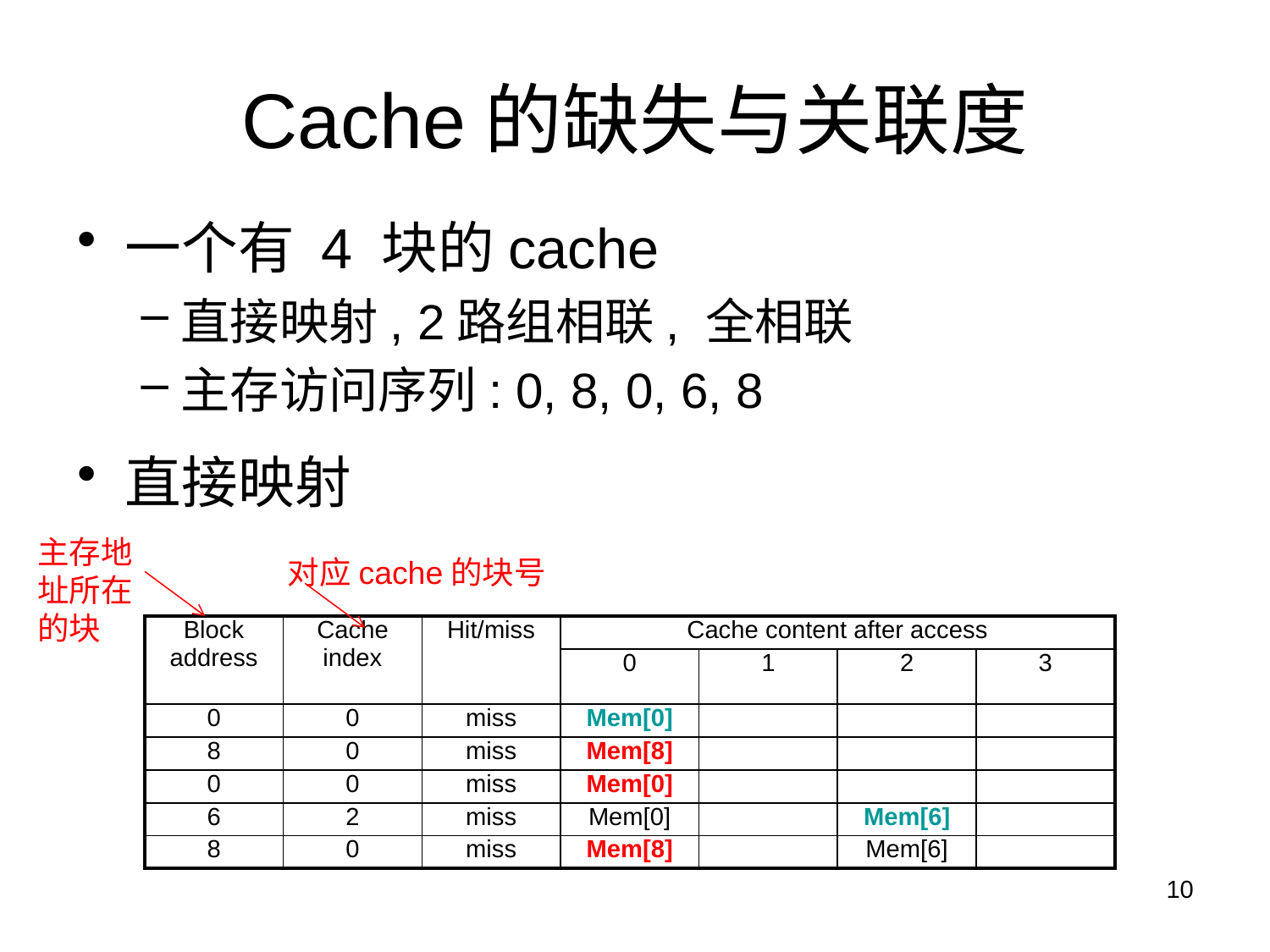

# Cache的缺失与关联度
一个有 4 块的cache
直接映射, 2路组相联, 全相联
主存访问序列: 0, 8, 0, 6, 8
直接映射
主存地址所在的块
对应cache的块号
| Block address | Cache index | Hit/miss | Cache content after access |  |  |  |
| --- | --- | --- | --- | --- | --- | --- |
|  |  |  | 0 | 1 | 2 | 3 |
| 0 | 0 | miss | Mem[0] |  |  |  |
| 8 | 0 | miss | Mem[8] |  |  |  |
| 0 | 0 | miss | Mem[0] |  |  |  |
| 6 | 2 | miss | Mem[0] |  | Mem[6] |  |
| 8 | 0 | miss | Mem[8] |  | Mem[6] |  |
10